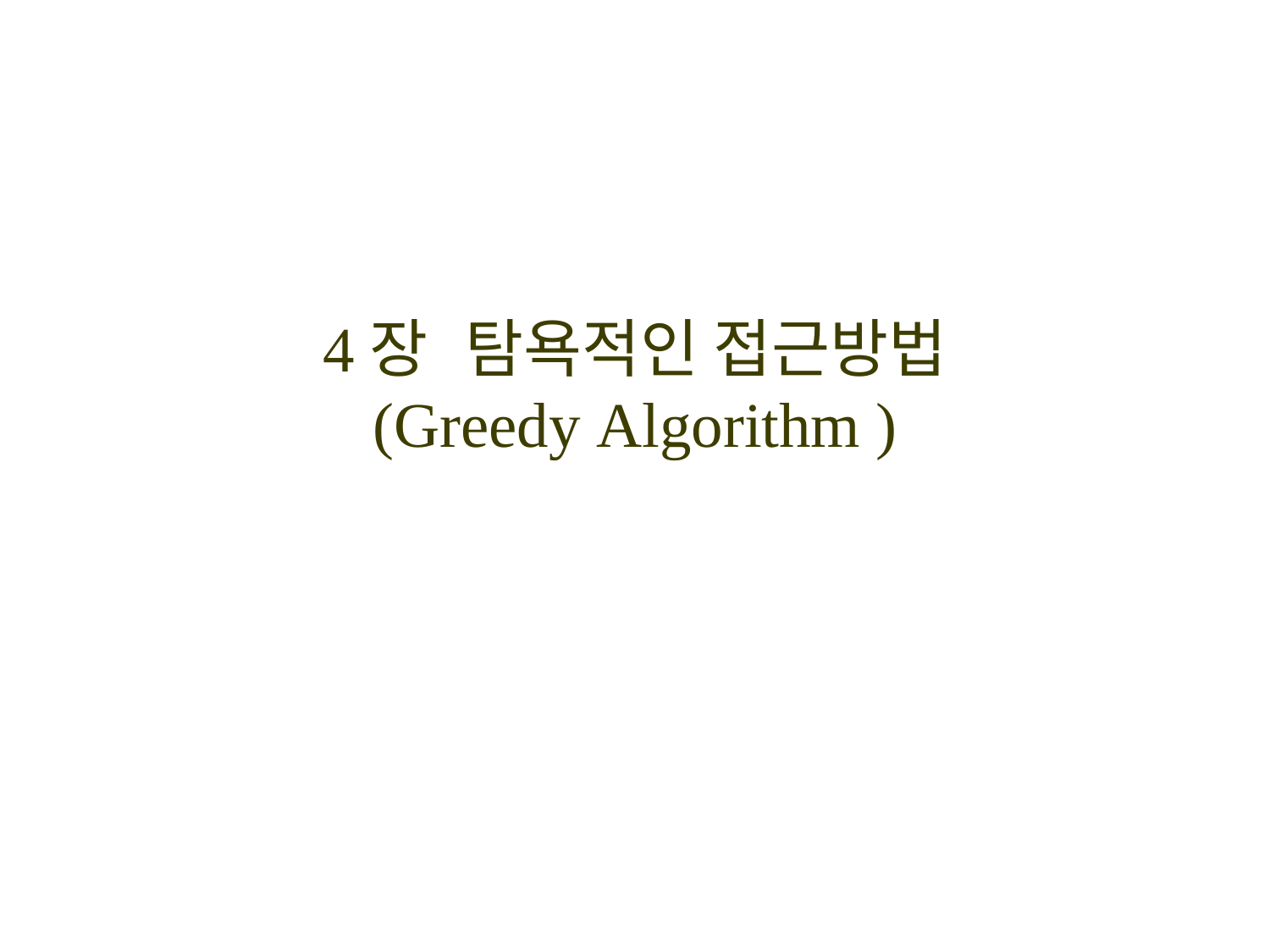

# 4장	탐욕적인 접근방법
(Greedy Algorithm )